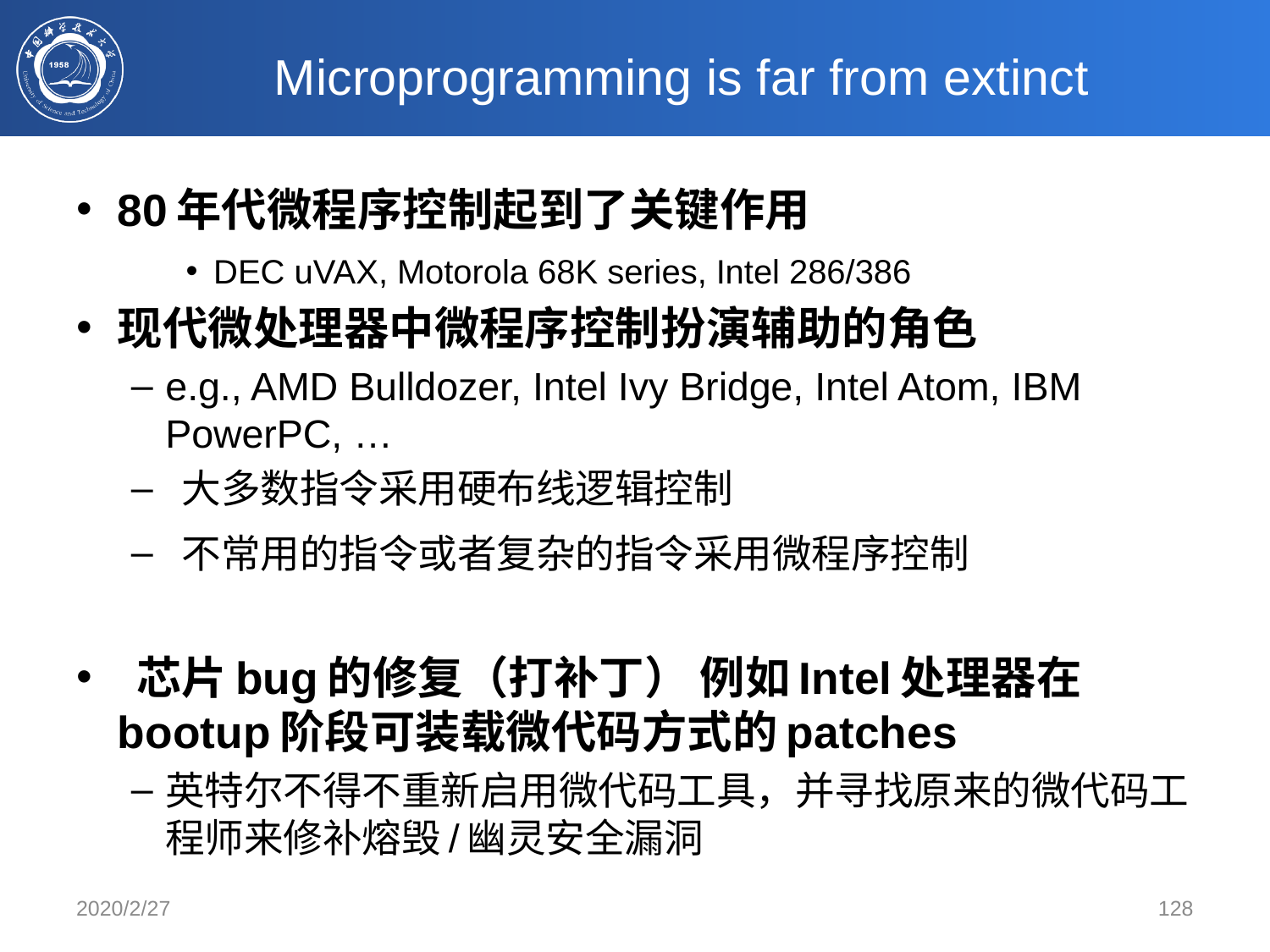

# Microprogramming is far from extinct
80年代微程序控制起到了关键作用
DEC uVAX, Motorola 68K series, Intel 286/386
现代微处理器中微程序控制扮演辅助的角色
e.g., AMD Bulldozer, Intel Ivy Bridge, Intel Atom, IBM PowerPC, …
 大多数指令采用硬布线逻辑控制
 不常用的指令或者复杂的指令采用微程序控制

 芯片bug的修复（打补丁） 例如Intel处理器在bootup阶段可装载微代码方式的patches
英特尔不得不重新启用微代码工具，并寻找原来的微代码工程师来修补熔毁/幽灵安全漏洞
2020/2/27
128